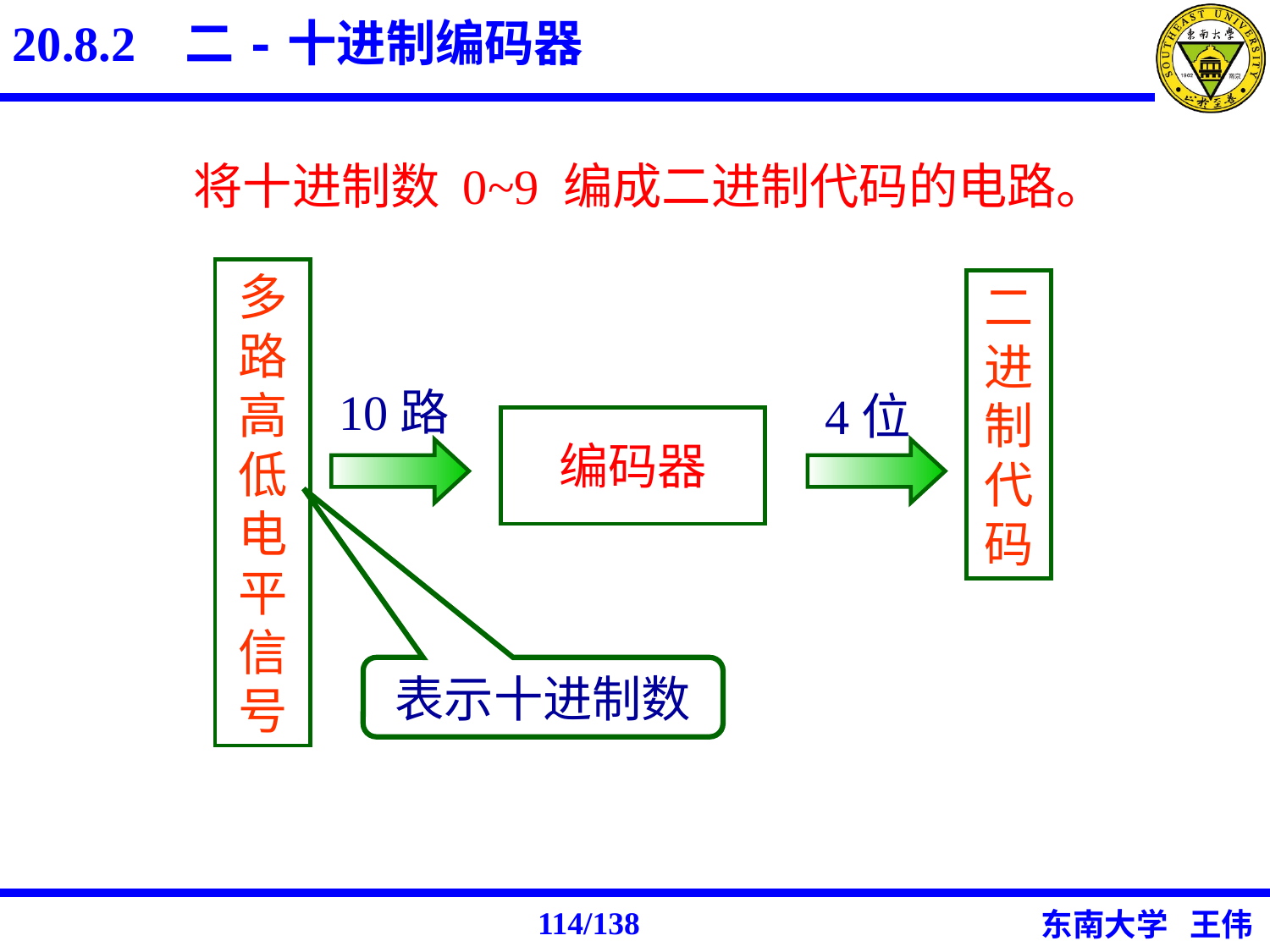

20.8.2   二-十进制编码器
将十进制数 0~9 编成二进制代码的电路。
多路高低电平信号
二进制代码
10路
4位

编码器

表示十进制数